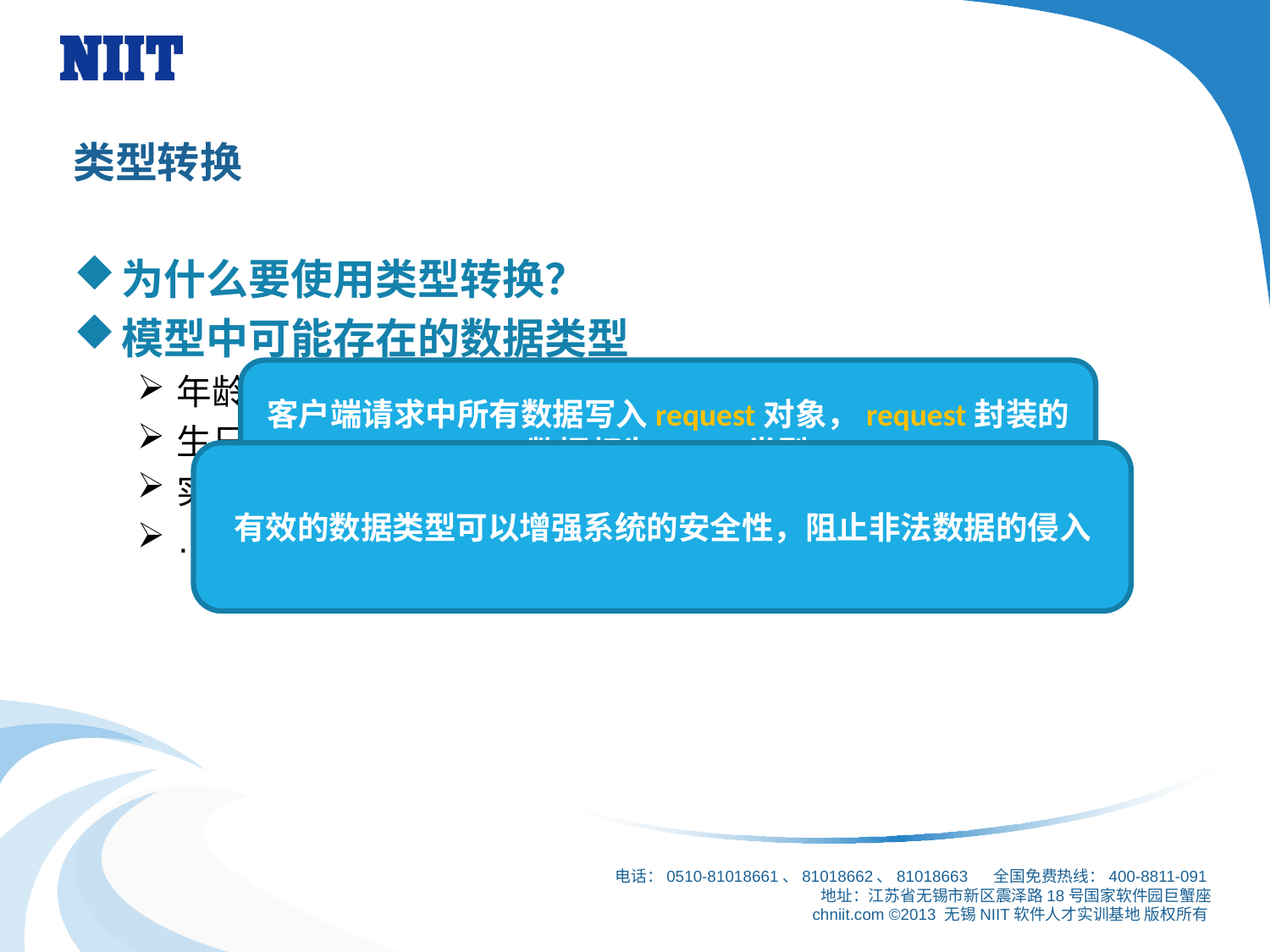

# 类型转换
为什么要使用类型转换？
模型中可能存在的数据类型
年龄
生日
实体对象
…………
客户端请求中所有数据写入request对象，request封装的数据都为String类型
有效的数据类型可以增强系统的安全性，阻止非法数据的侵入